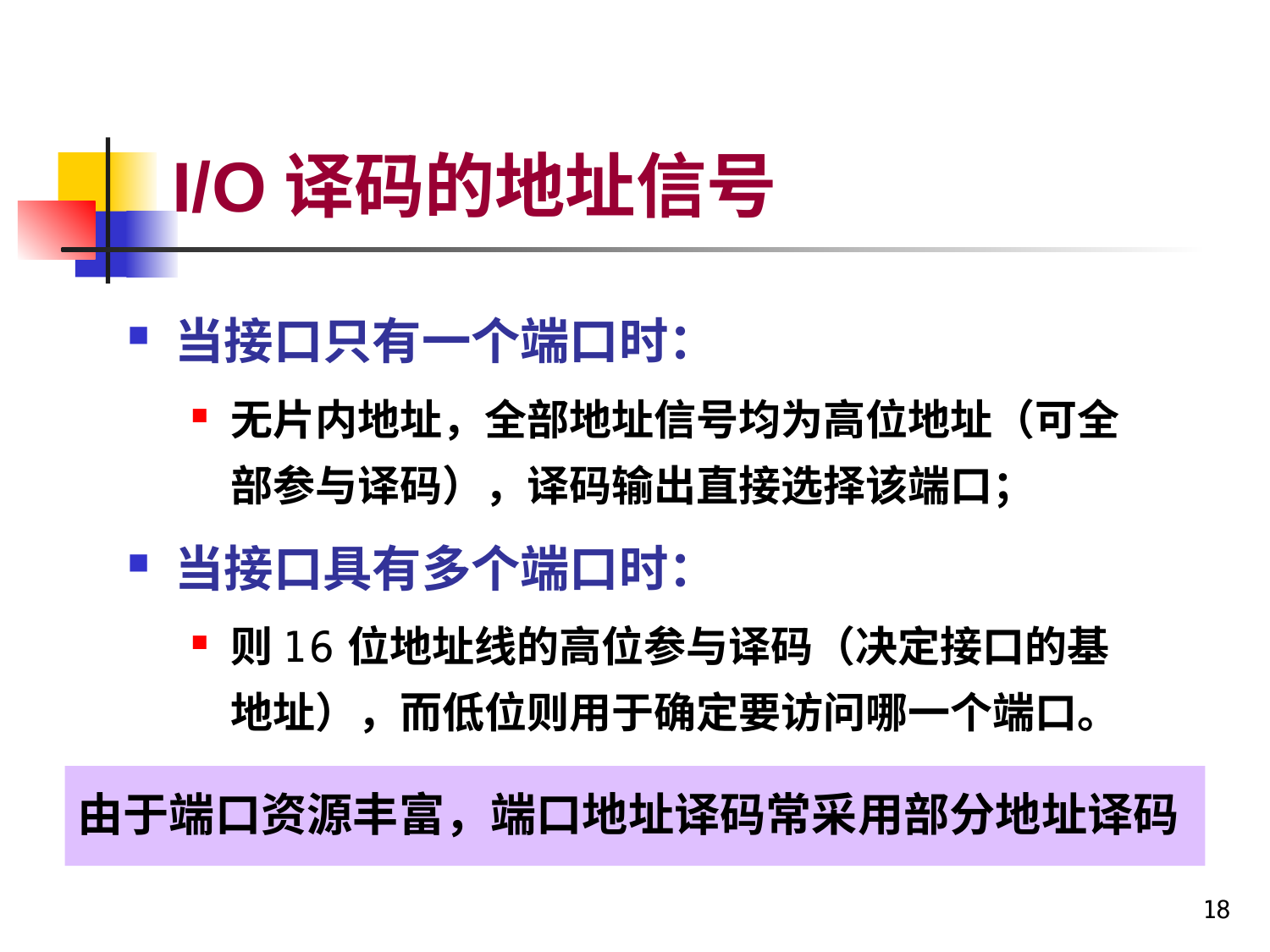

# I/O译码的地址信号
当接口只有一个端口时：
无片内地址，全部地址信号均为高位地址（可全部参与译码），译码输出直接选择该端口；
当接口具有多个端口时：
则16位地址线的高位参与译码（决定接口的基地址），而低位则用于确定要访问哪一个端口。
由于端口资源丰富，端口地址译码常采用部分地址译码
18